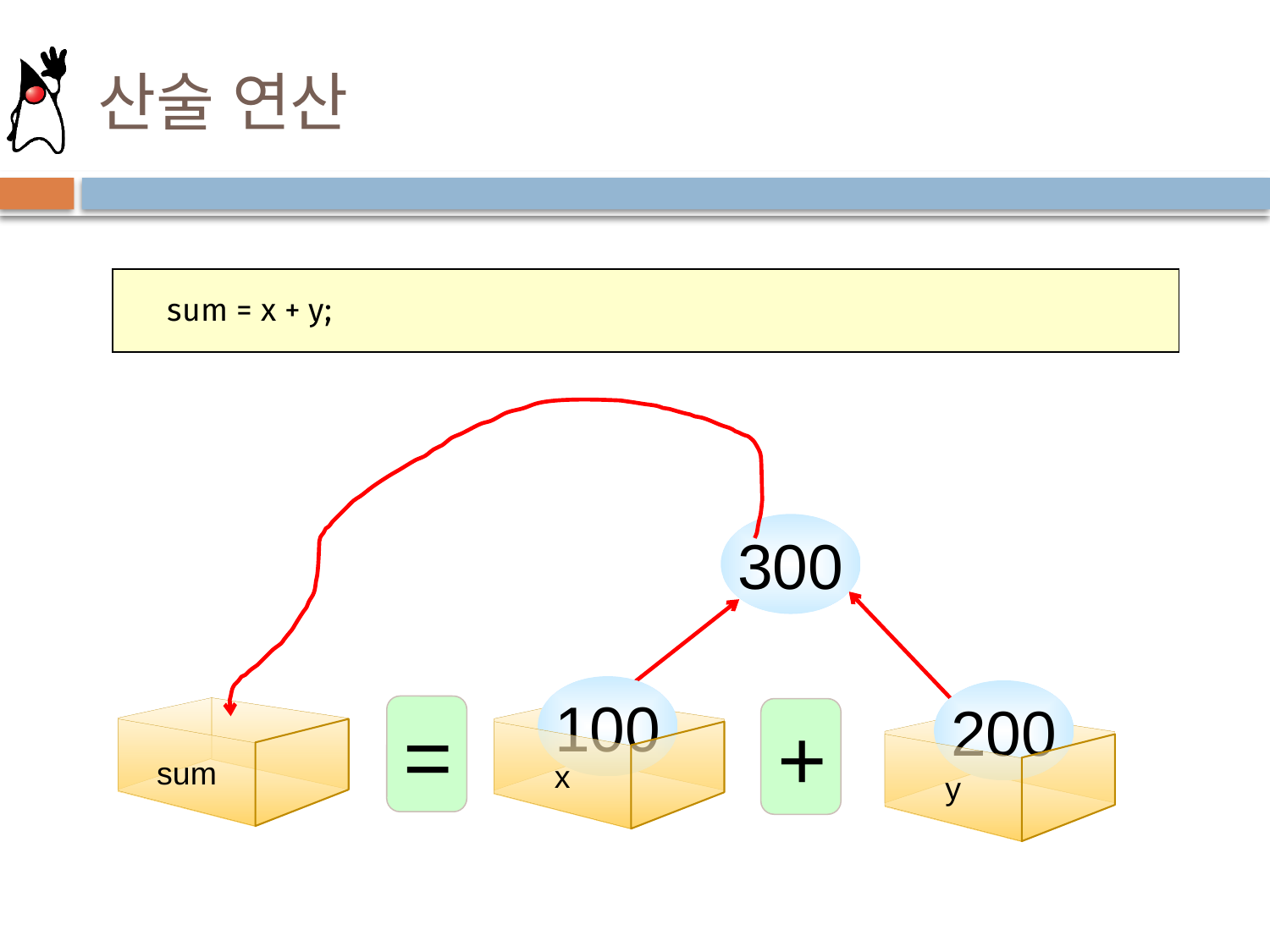

# 산술 연산
     sum = x + y;

300
100
200
=

+

sum

x

y